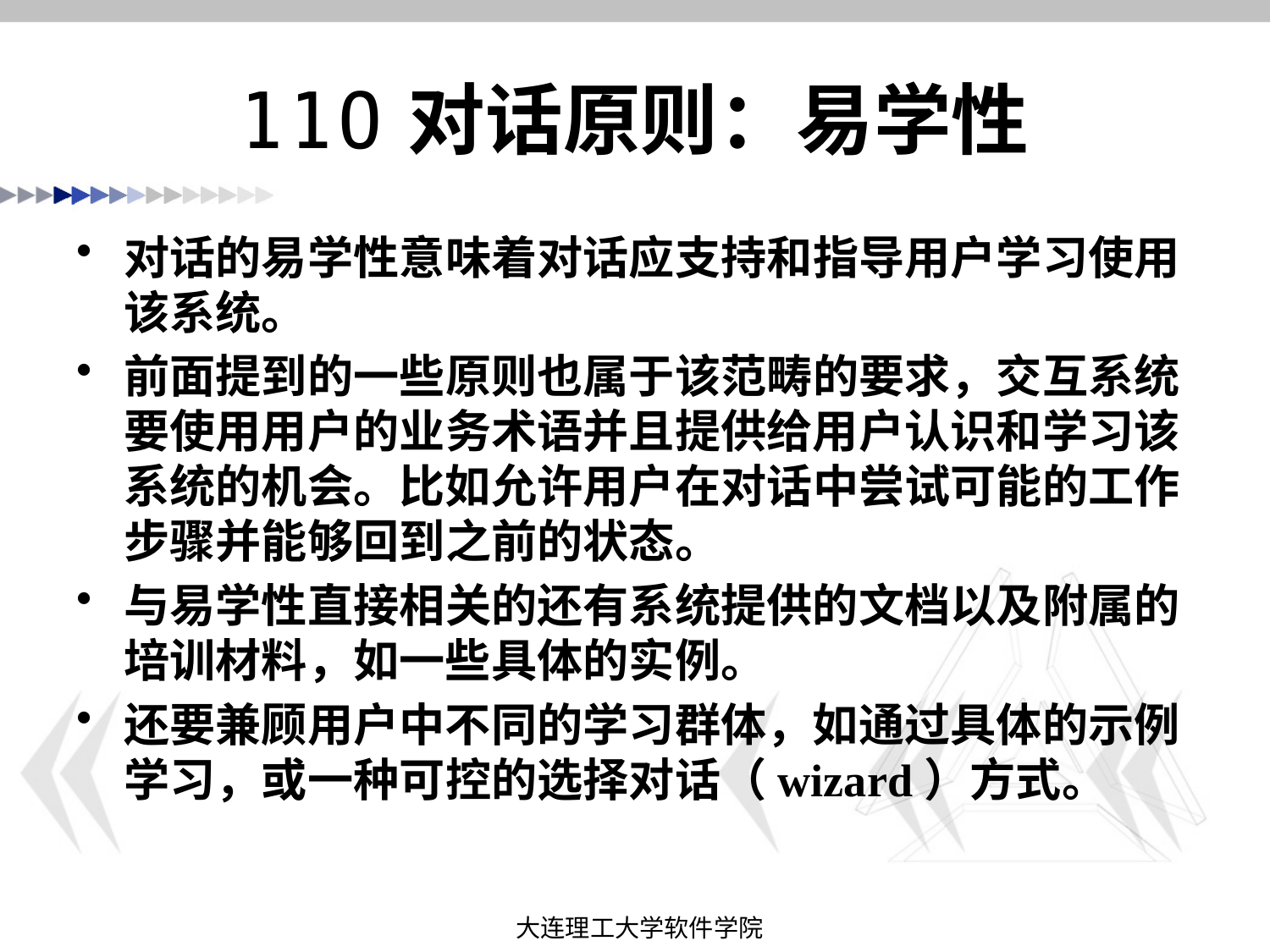

# 110对话原则：易学性
对话的易学性意味着对话应支持和指导用户学习使用该系统。
前面提到的一些原则也属于该范畴的要求，交互系统要使用用户的业务术语并且提供给用户认识和学习该系统的机会。比如允许用户在对话中尝试可能的工作步骤并能够回到之前的状态。
与易学性直接相关的还有系统提供的文档以及附属的培训材料，如一些具体的实例。
还要兼顾用户中不同的学习群体，如通过具体的示例学习，或一种可控的选择对话（wizard）方式。

大连理工大学软件学院
15